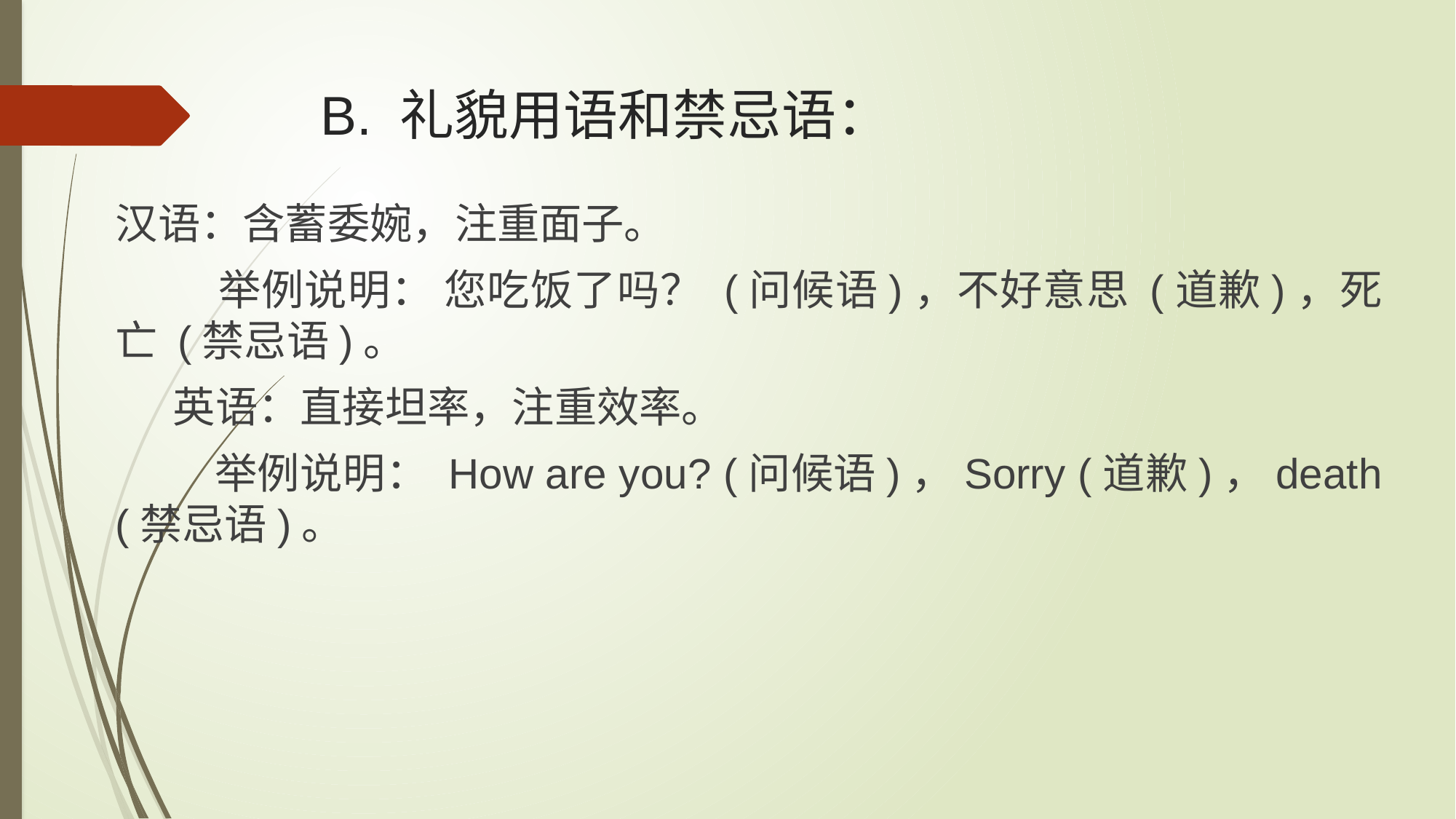

# B. 礼貌用语和禁忌语：
汉语：含蓄委婉，注重面子。
         举例说明： 您吃饭了吗？ (问候语)，不好意思 (道歉)，死亡 (禁忌语)。
     英语：直接坦率，注重效率。
         举例说明： How are you? (问候语)，Sorry (道歉)，death (禁忌语)。